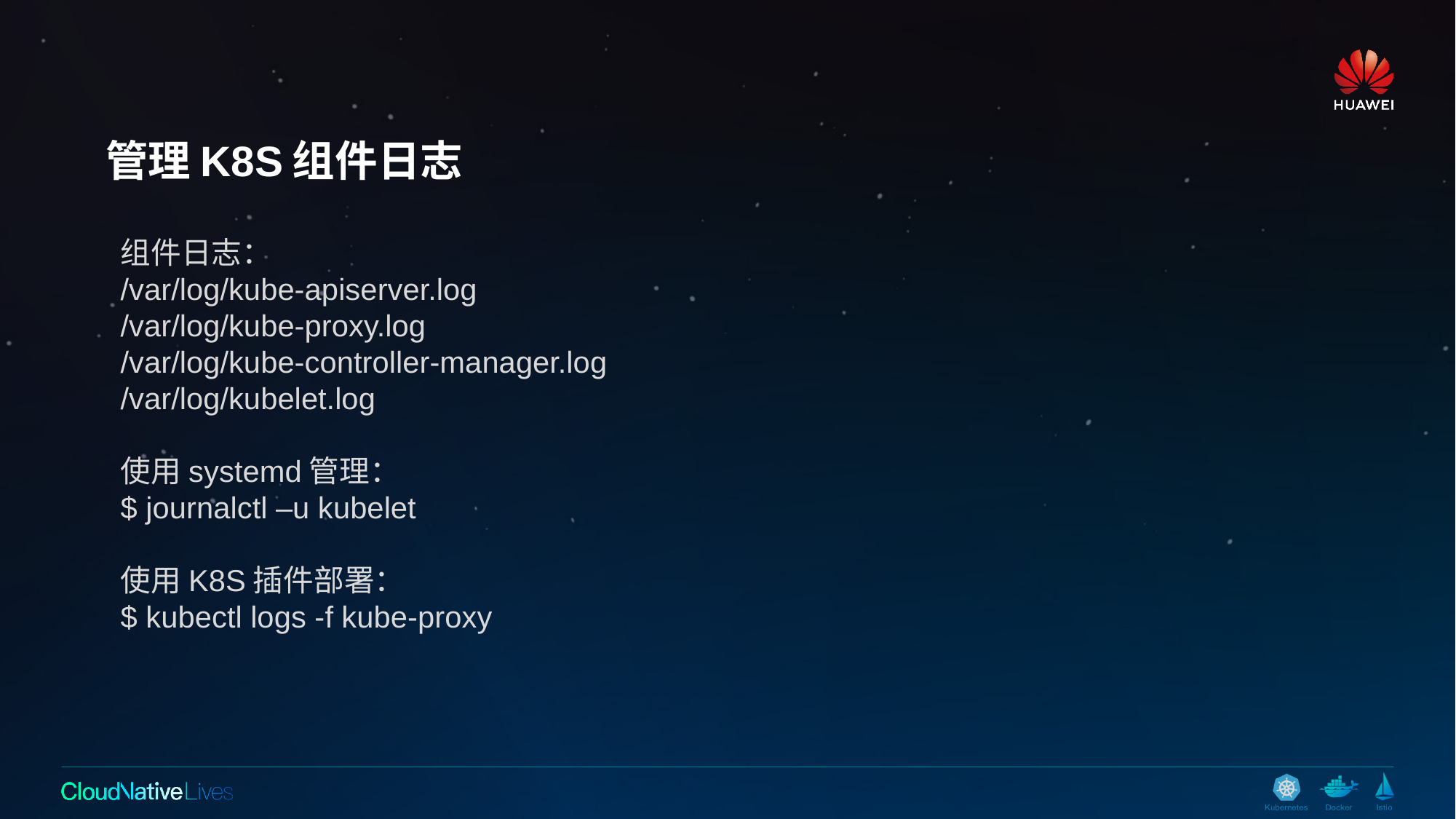

# 管理K8S组件日志
组件日志：
/var/log/kube-apiserver.log
/var/log/kube-proxy.log
/var/log/kube-controller-manager.log
/var/log/kubelet.log

使用systemd管理：
$ journalctl –u kubelet

使用K8S插件部署：
$ kubectl logs -f kube-proxy